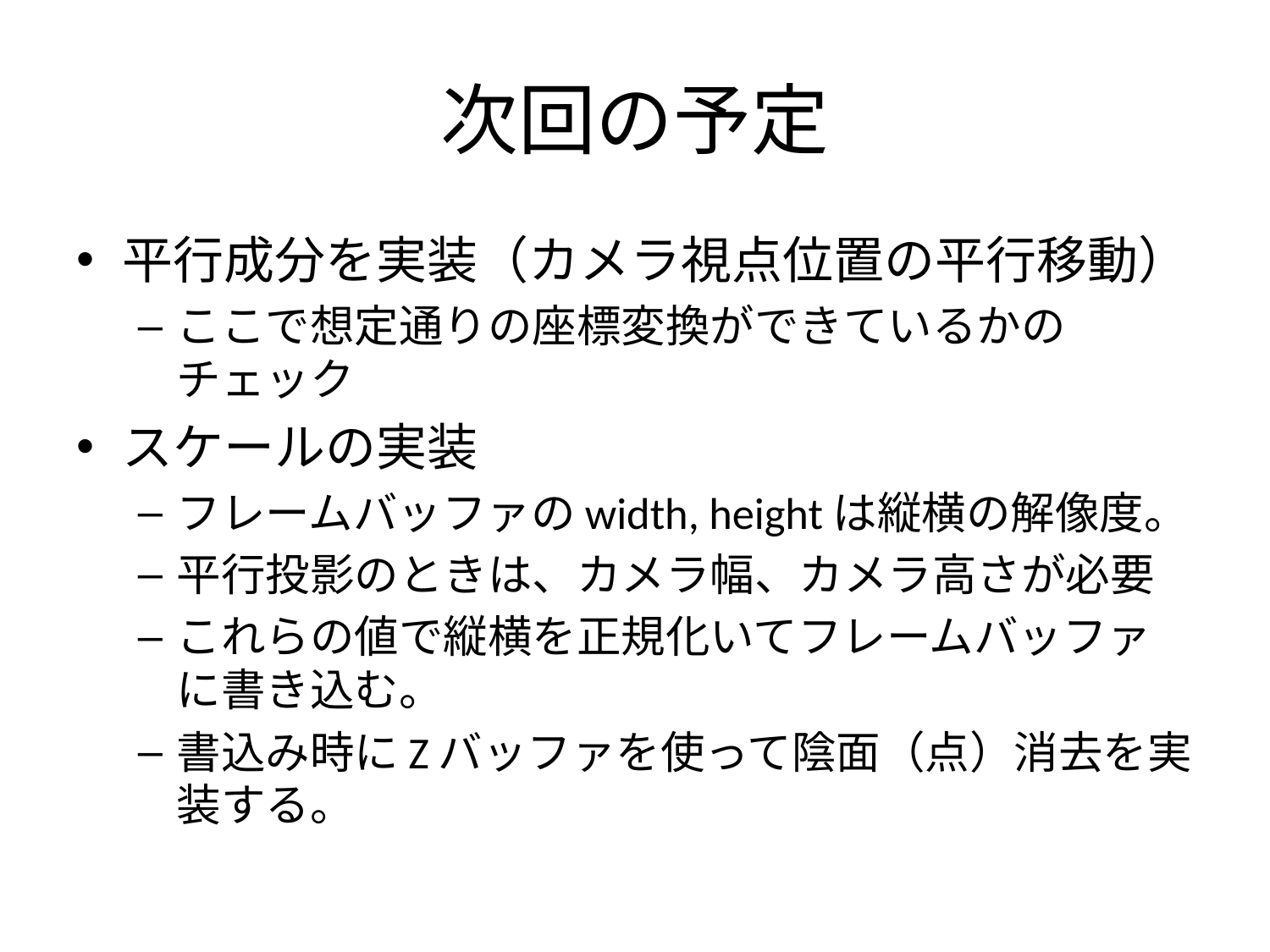

# 次回の予定
平行成分を実装（カメラ視点位置の平行移動）
ここで想定通りの座標変換ができているかのチェック
スケールの実装
フレームバッファのwidth, heightは縦横の解像度。
平行投影のときは、カメラ幅、カメラ高さが必要
これらの値で縦横を正規化いてフレームバッファに書き込む。
書込み時にZバッファを使って陰面（点）消去を実装する。